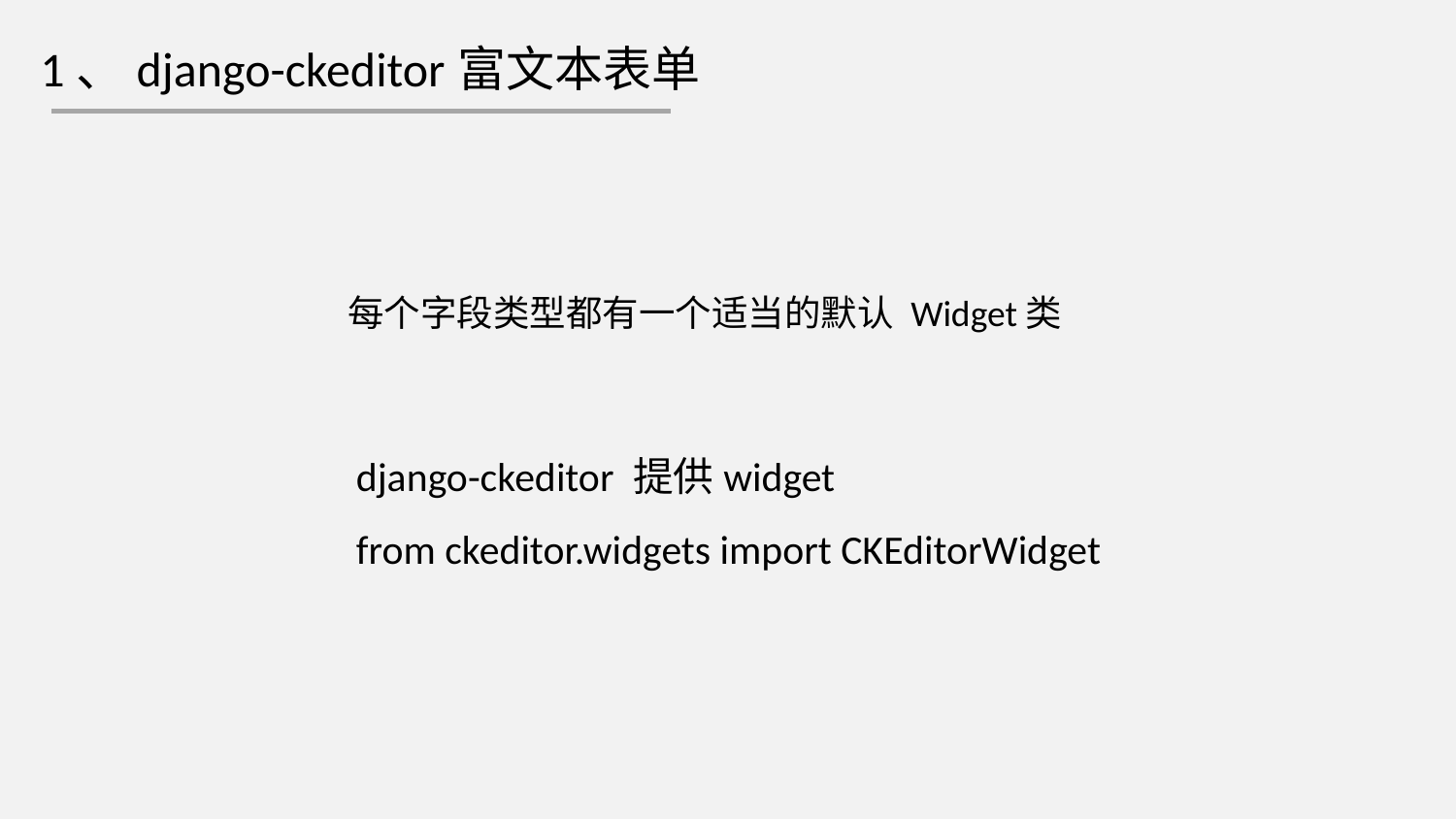

1、django-ckeditor富文本表单
每个字段类型都有一个适当的默认 Widget类
django-ckeditor 提供widget
from ckeditor.widgets import CKEditorWidget